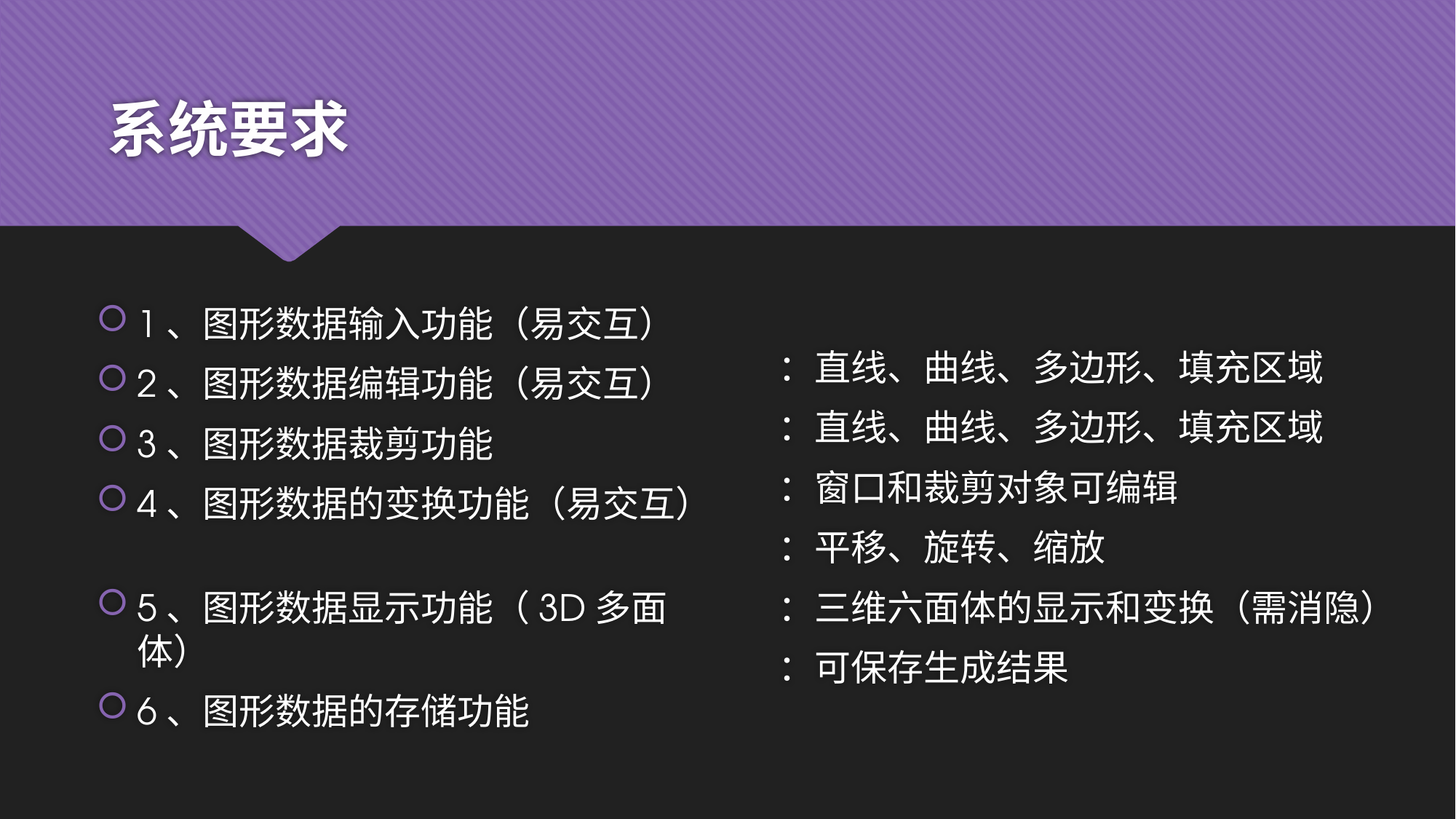

# 系统要求
1、图形数据输入功能（易交互）
2、图形数据编辑功能（易交互）
3、图形数据裁剪功能
4、图形数据的变换功能（易交互）
5、图形数据显示功能（3D多面体）
6、图形数据的存储功能
：直线、曲线、多边形、填充区域
：直线、曲线、多边形、填充区域
：窗口和裁剪对象可编辑
：平移、旋转、缩放
：三维六面体的显示和变换（需消隐）
：可保存生成结果